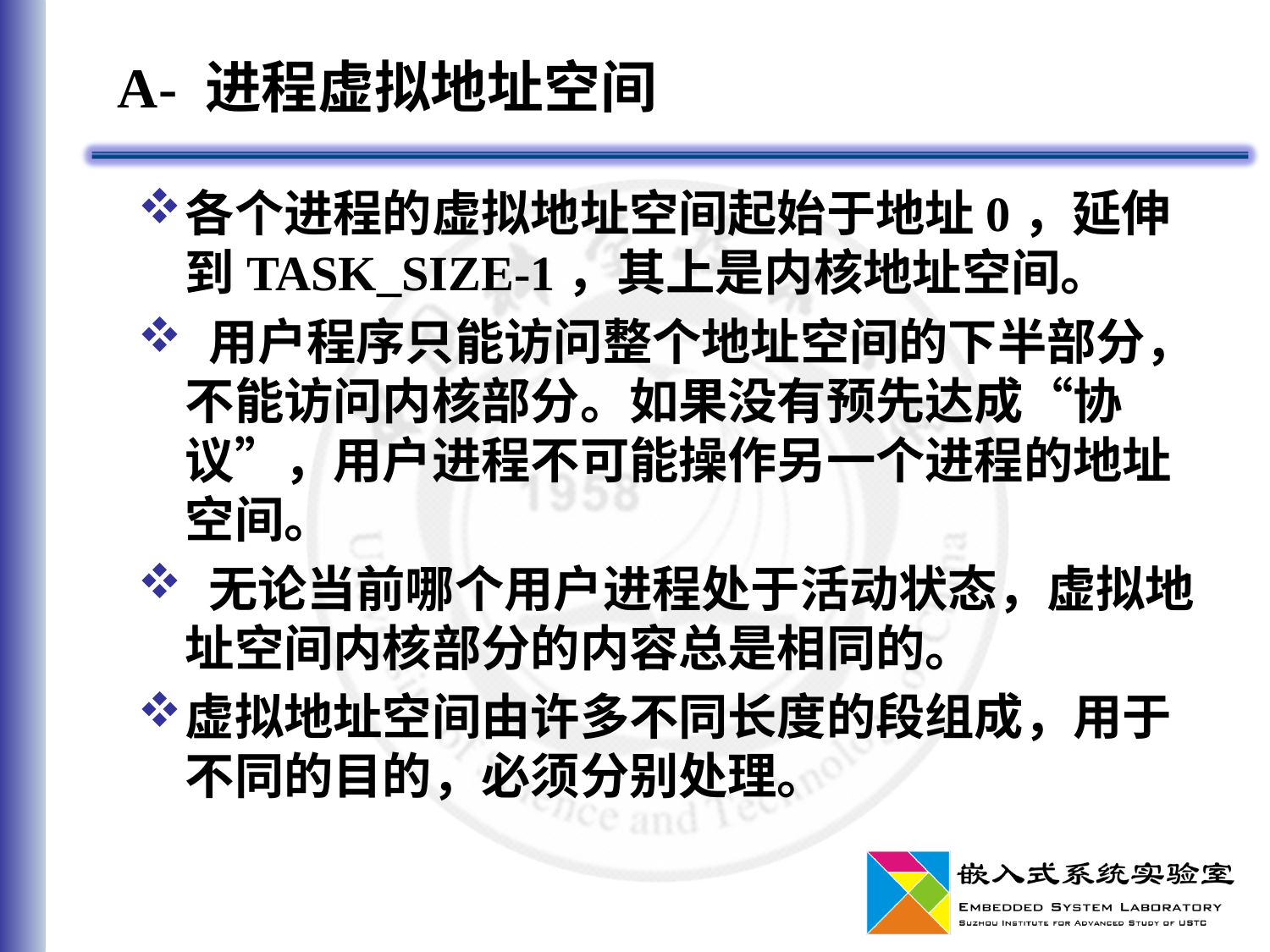

# A- 进程虚拟地址空间
各个进程的虚拟地址空间起始于地址0，延伸到TASK_SIZE-1，其上是内核地址空间。
 用户程序只能访问整个地址空间的下半部分，不能访问内核部分。如果没有预先达成“协议”，用户进程不可能操作另一个进程的地址空间。
 无论当前哪个用户进程处于活动状态，虚拟地址空间内核部分的内容总是相同的。
虚拟地址空间由许多不同长度的段组成，用于不同的目的，必须分别处理。